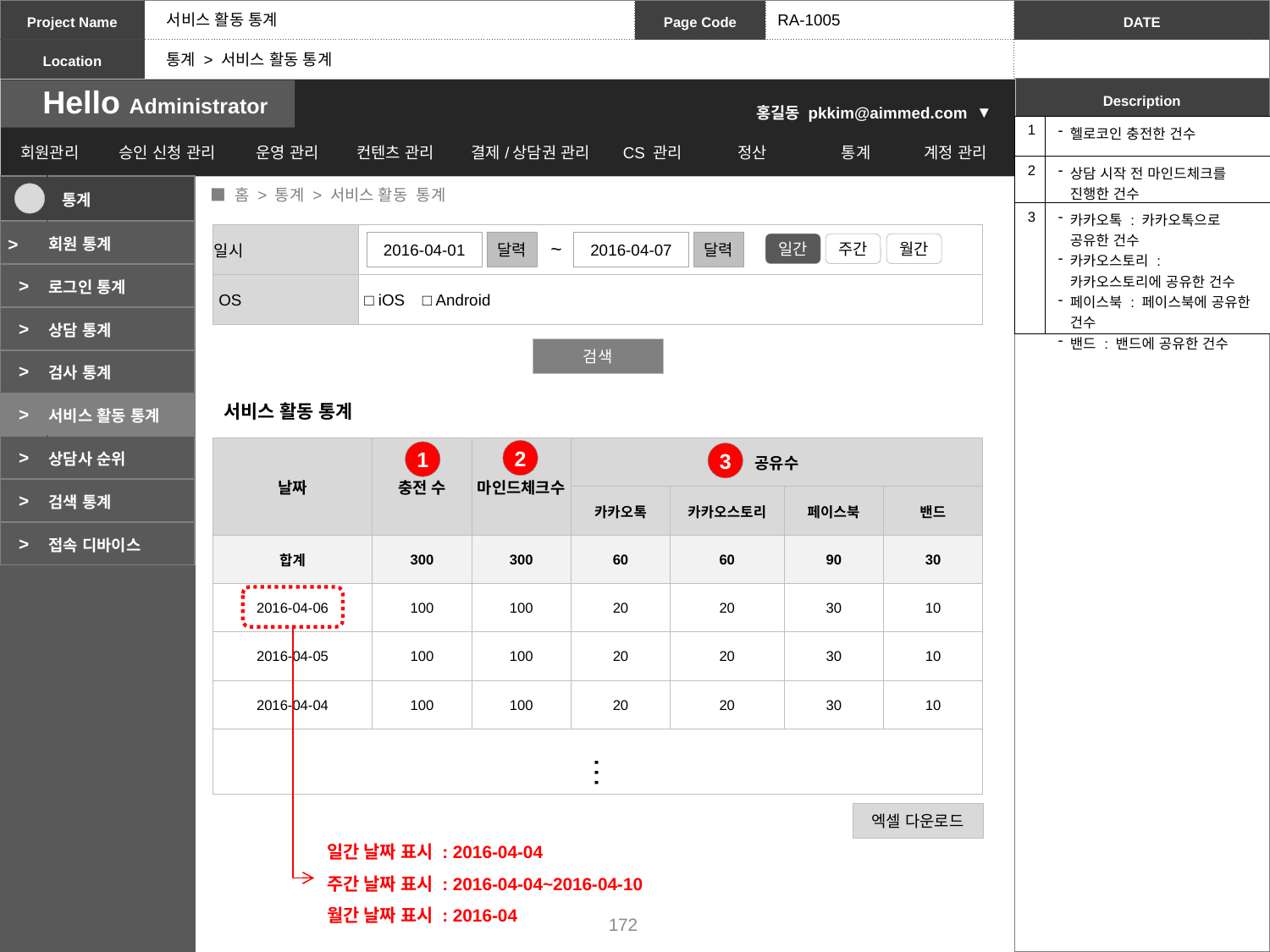

서비스 활동 통계
RA-1005
통계 > 서비스 활동 통계
| 1 | 헬로코인 충전한 건수 |
| --- | --- |
| 2 | 상담 시작 전 마인드체크를 진행한 건수 |
| 3 | 카카오톡 : 카카오톡으로 공유한 건수 카카오스토리 : 카카오스토리에 공유한 건수 페이스북 : 페이스북에 공유한 건수 밴드 : 밴드에 공유한 건수 |
   ■ 홈 > 통계 > 서비스 활동  통계

|  | 통계 |
| --- | --- |
| > | 회원 통계 |
| > | 로그인 통계 |
| > | 상담 통계 |
| > | 검사 통계 |
| > | 서비스 활동 통계 |
| > | 상담사 순위 |
| > | 검색 통계 |
| > | 접속 디바이스 |

| 일시 |  |
| --- | --- |
| OS | □ iOS □ Android |
~
2016-04-01
달력
2016-04-07
달력
일간
주간
월간
검색
서비스 활동 통계
| 날짜 | 충전 수 | 마인드체크수 | 공유수 |  |  |  |
| --- | --- | --- | --- | --- | --- | --- |
|  |  |  | 카카오톡 | 카카오스토리 | 페이스북 | 밴드 |
| 합계 | 300 | 300 | 60 | 60 | 90 | 30 |
| 2016-04-06 | 100 | 100 | 20 | 20 | 30 | 10 |
| 2016-04-05 | 100 | 100 | 20 | 20 | 30 | 10 |
| 2016-04-04 | 100 | 100 | 20 | 20 | 30 | 10 |
|  |  |  |  |  |  |  |
2
1
3

…
엑셀 다운로드
일간 날짜 표시 : 2016-04-04
주간 날짜 표시 : 2016-04-04~2016-04-10
월간 날짜 표시 : 2016-04
172